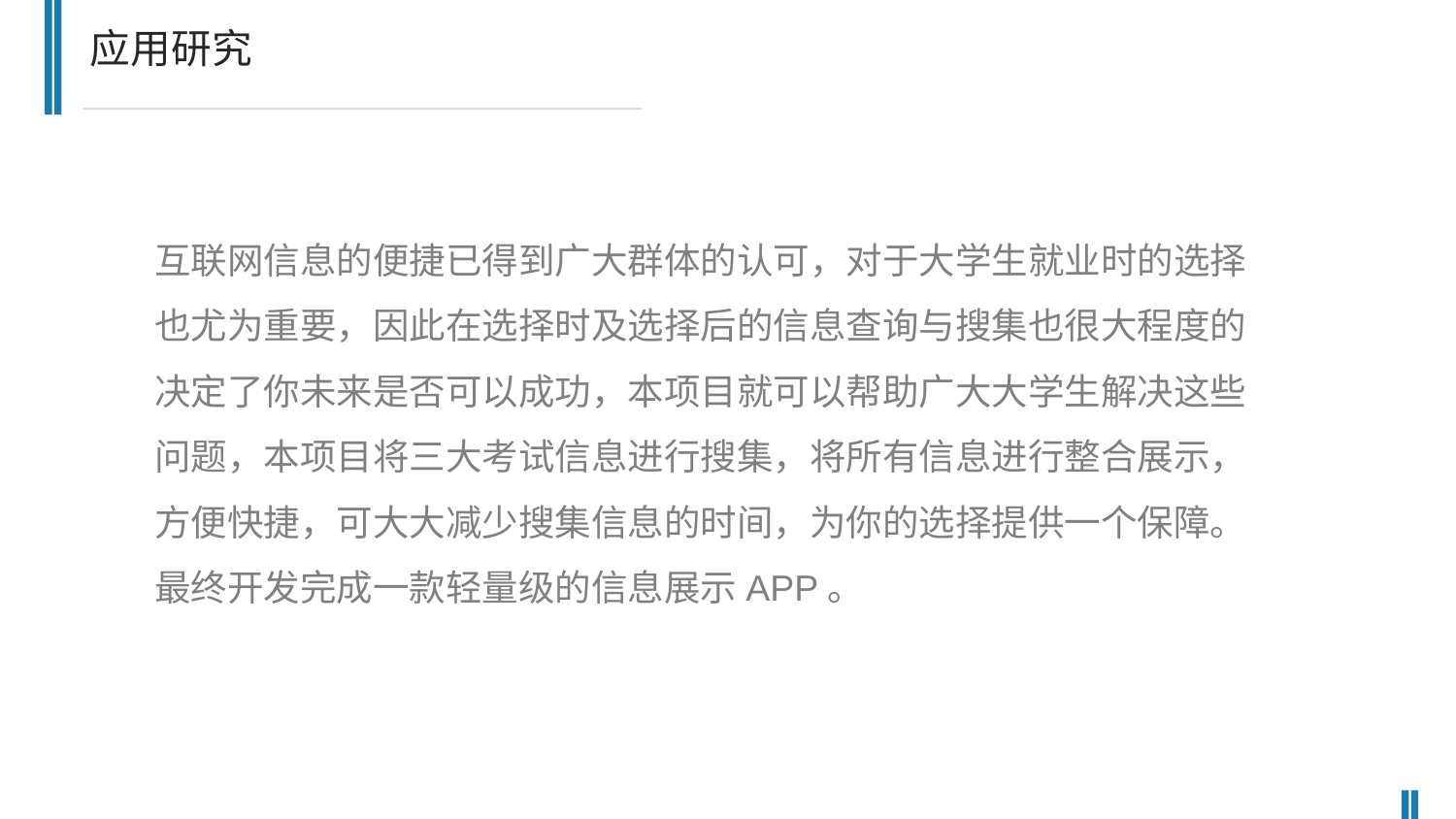

应用研究
互联网信息的便捷已得到广大群体的认可，对于大学生就业时的选择也尤为重要，因此在选择时及选择后的信息查询与搜集也很大程度的决定了你未来是否可以成功，本项目就可以帮助广大大学生解决这些问题，本项目将三大考试信息进行搜集，将所有信息进行整合展示，方便快捷，可大大减少搜集信息的时间，为你的选择提供一个保障。最终开发完成一款轻量级的信息展示APP。